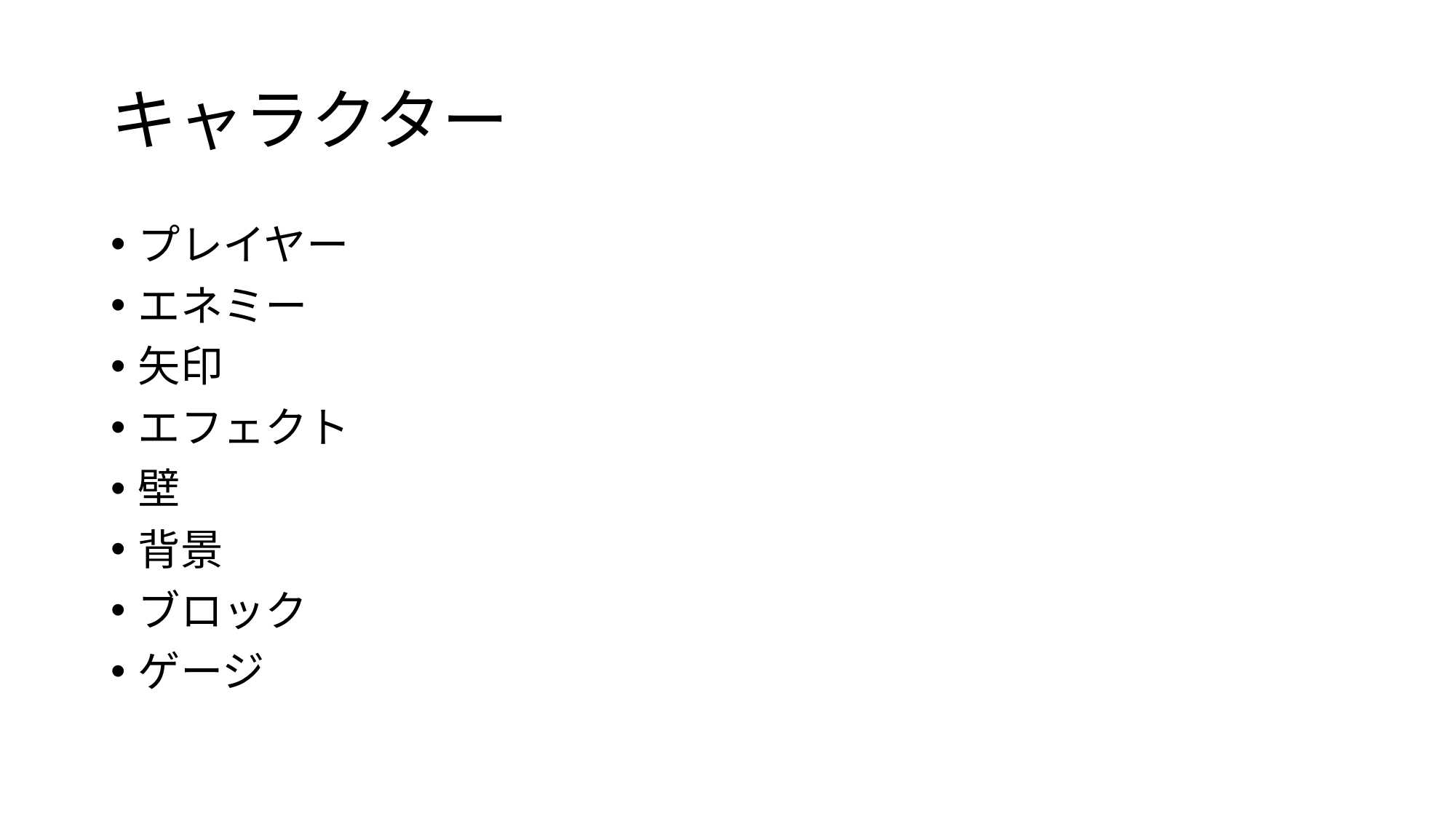

# キャラクター
プレイヤー
エネミー
矢印
エフェクト
壁
背景
ブロック
ゲージ